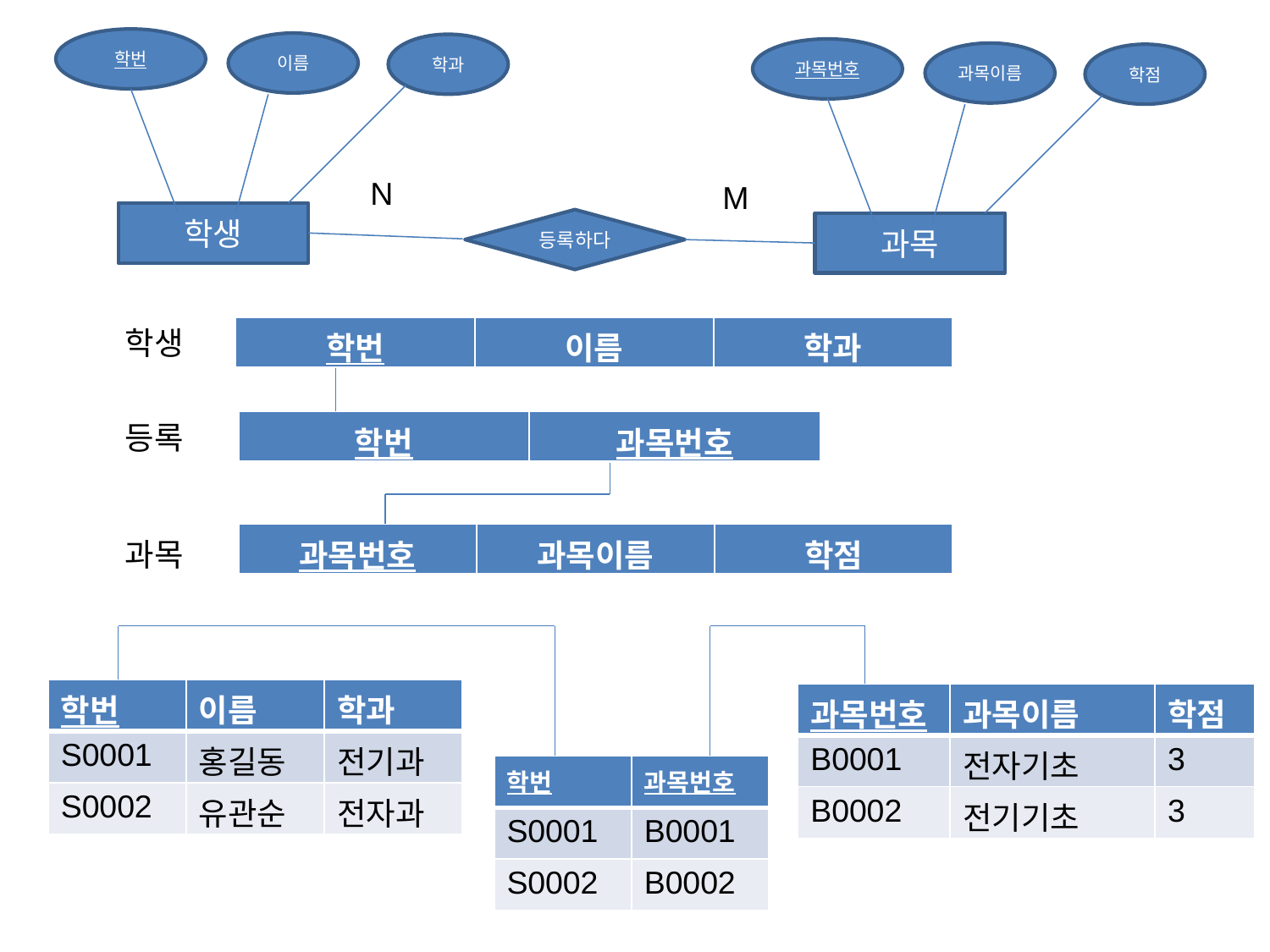

학번
이름
학과
과목번호
과목이름
학점
N
M
학생
등록하다
과목
학생
| 학번 | 이름 | 학과 |
| --- | --- | --- |
등록
| 학번 | 과목번호 |
| --- | --- |
| 과목번호 | 과목이름 | 학점 |
| --- | --- | --- |
과목
| 학번 | 이름 | 학과 |
| --- | --- | --- |
| S0001 | 홍길동 | 전기과 |
| S0002 | 유관순 | 전자과 |
| 과목번호 | 과목이름 | 학점 |
| --- | --- | --- |
| B0001 | 전자기초 | 3 |
| B0002 | 전기기초 | 3 |
| 학번 | 과목번호 |
| --- | --- |
| S0001 | B0001 |
| S0002 | B0002 |